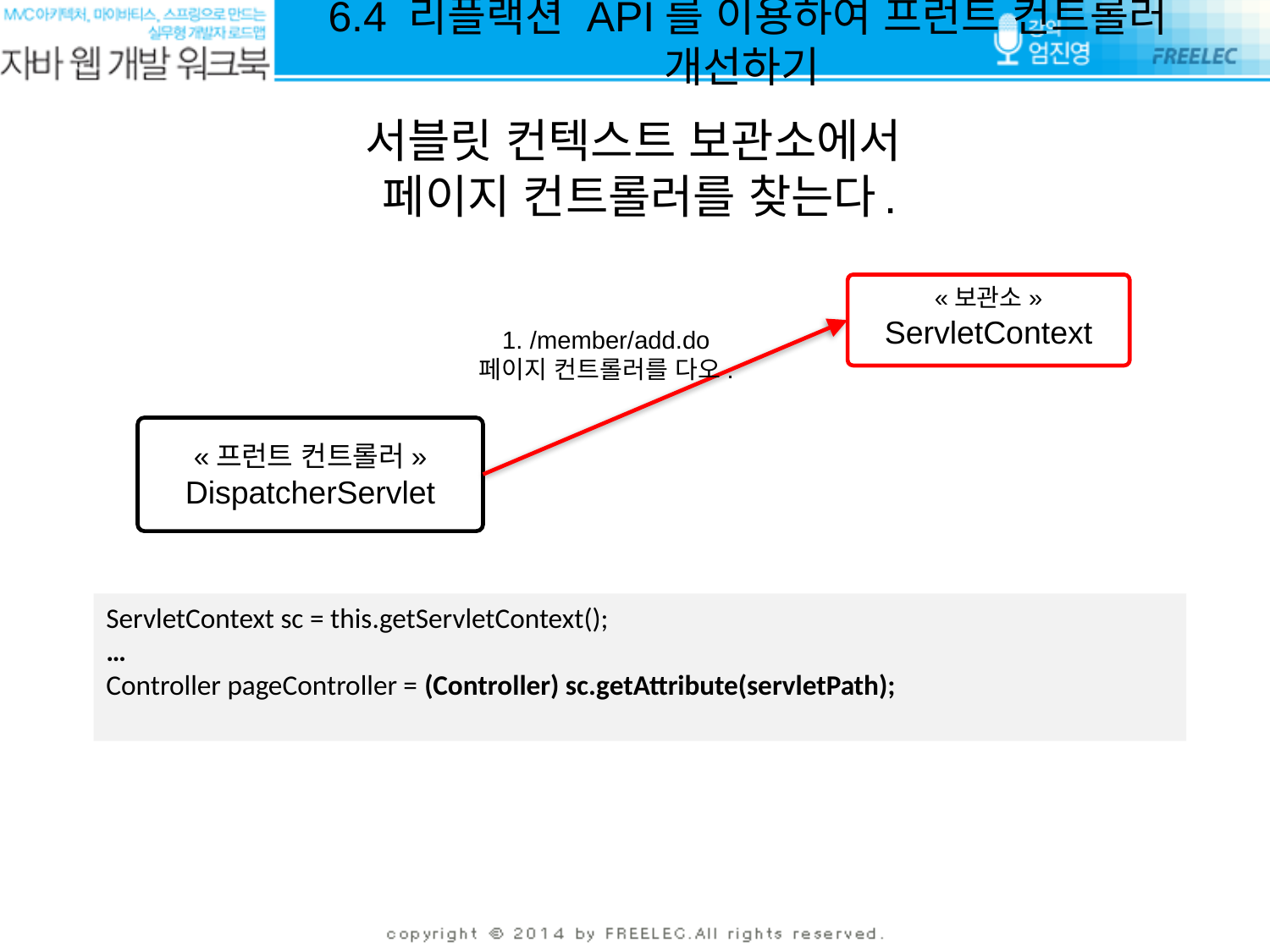

6.4 리플랙션 API를 이용하여 프런트 컨트롤러 개선하기
서블릿 컨텍스트 보관소에서
페이지 컨트롤러를 찾는다.
«보관소»
ServletContext
1. /member/add.do 페이지 컨트롤러를 다오.
«프런트 컨트롤러»
DispatcherServlet
ServletContext sc = this.getServletContext();
…
Controller pageController = (Controller) sc.getAttribute(servletPath);